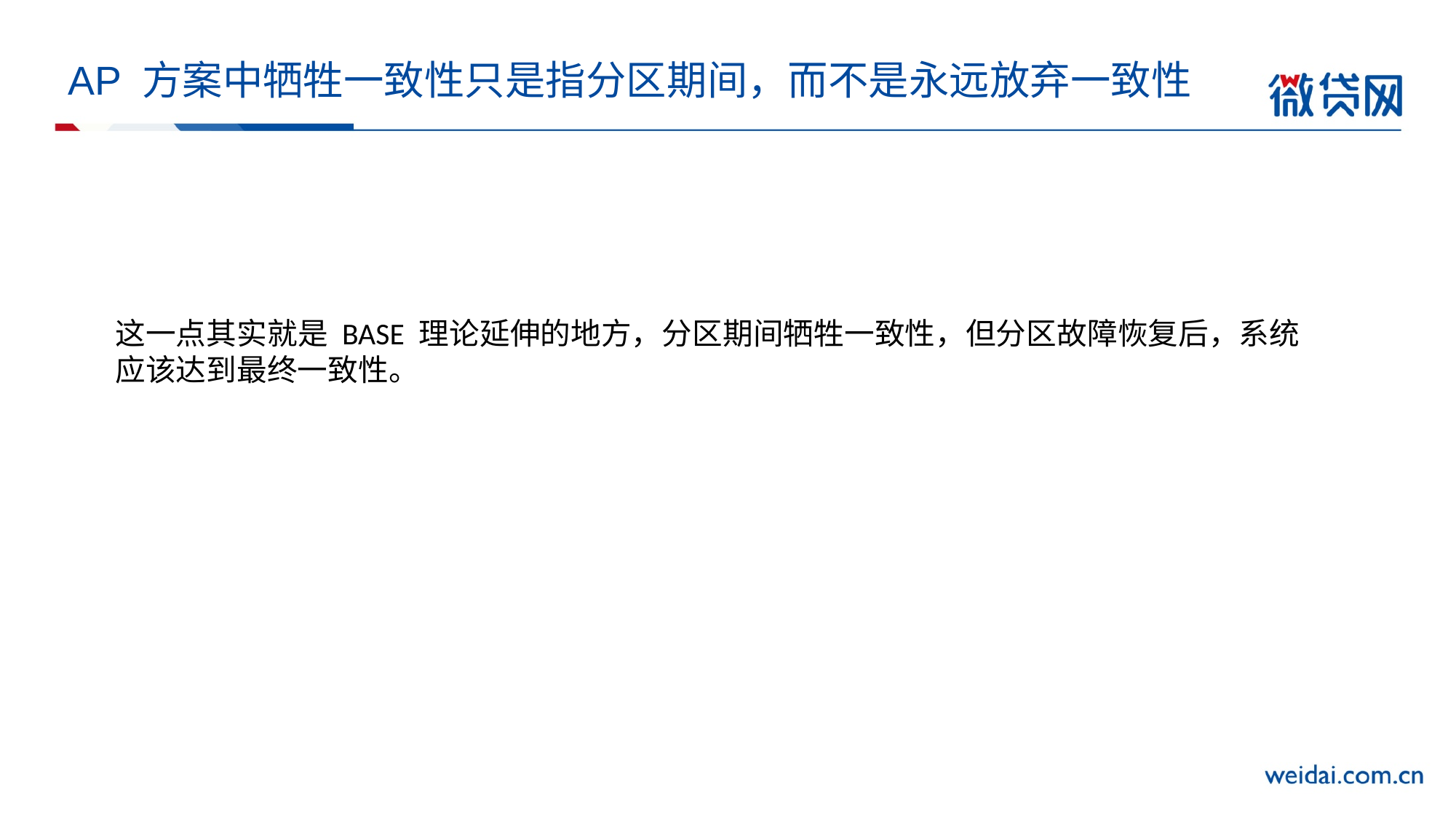

# AP 方案中牺牲一致性只是指分区期间，而不是永远放弃一致性
这一点其实就是 BASE 理论延伸的地方，分区期间牺牲一致性，但分区故障恢复后，系统应该达到最终一致性。